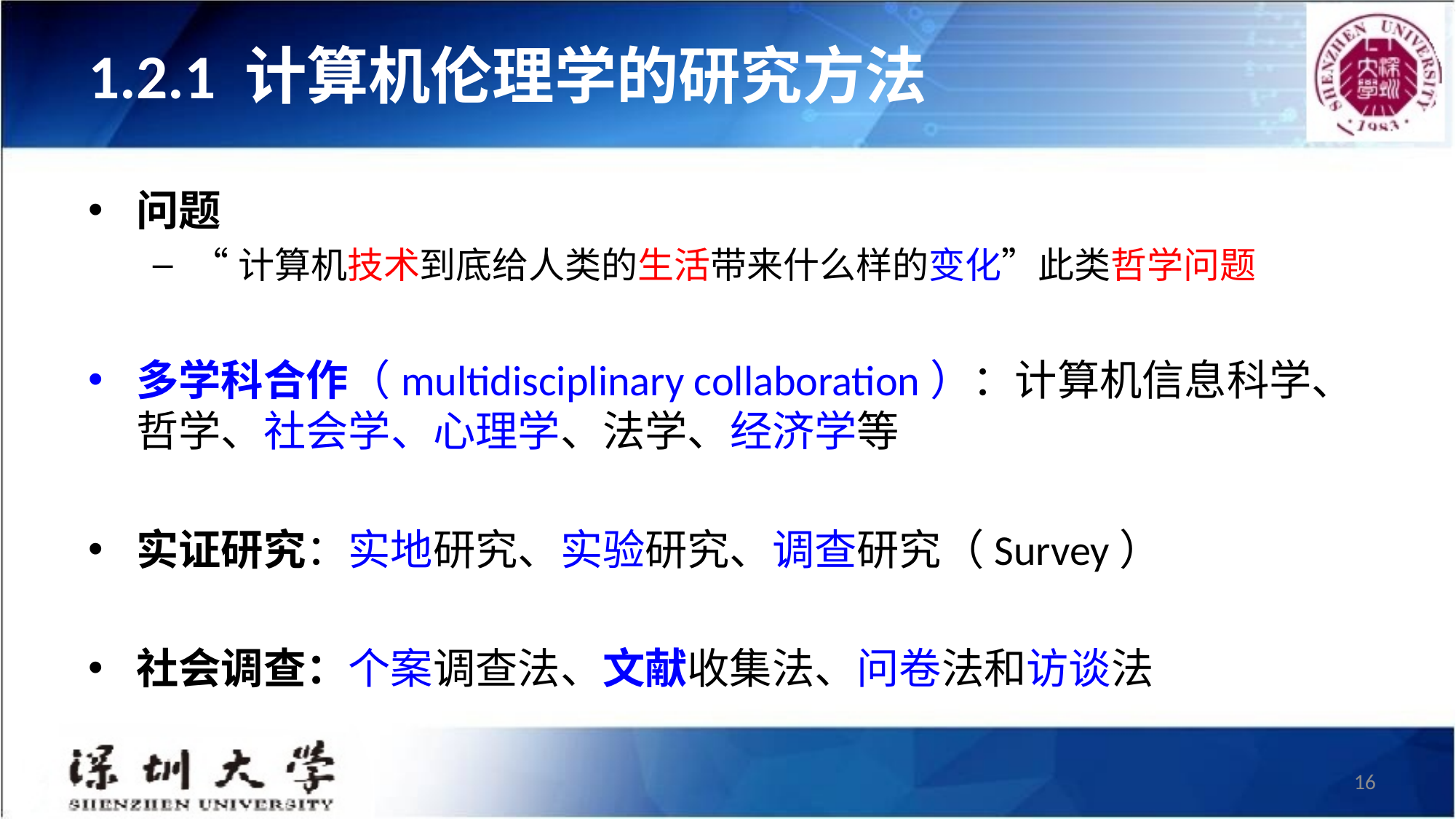

# 1.2.1 计算机伦理学的研究方法
问题
“计算机技术到底给人类的生活带来什么样的变化”此类哲学问题

多学科合作（multidisciplinary collaboration）：计算机信息科学、哲学、社会学、心理学、法学、经济学等

实证研究：实地研究、实验研究、调查研究（Survey）

社会调查：个案调查法、文献收集法、问卷法和访谈法

16